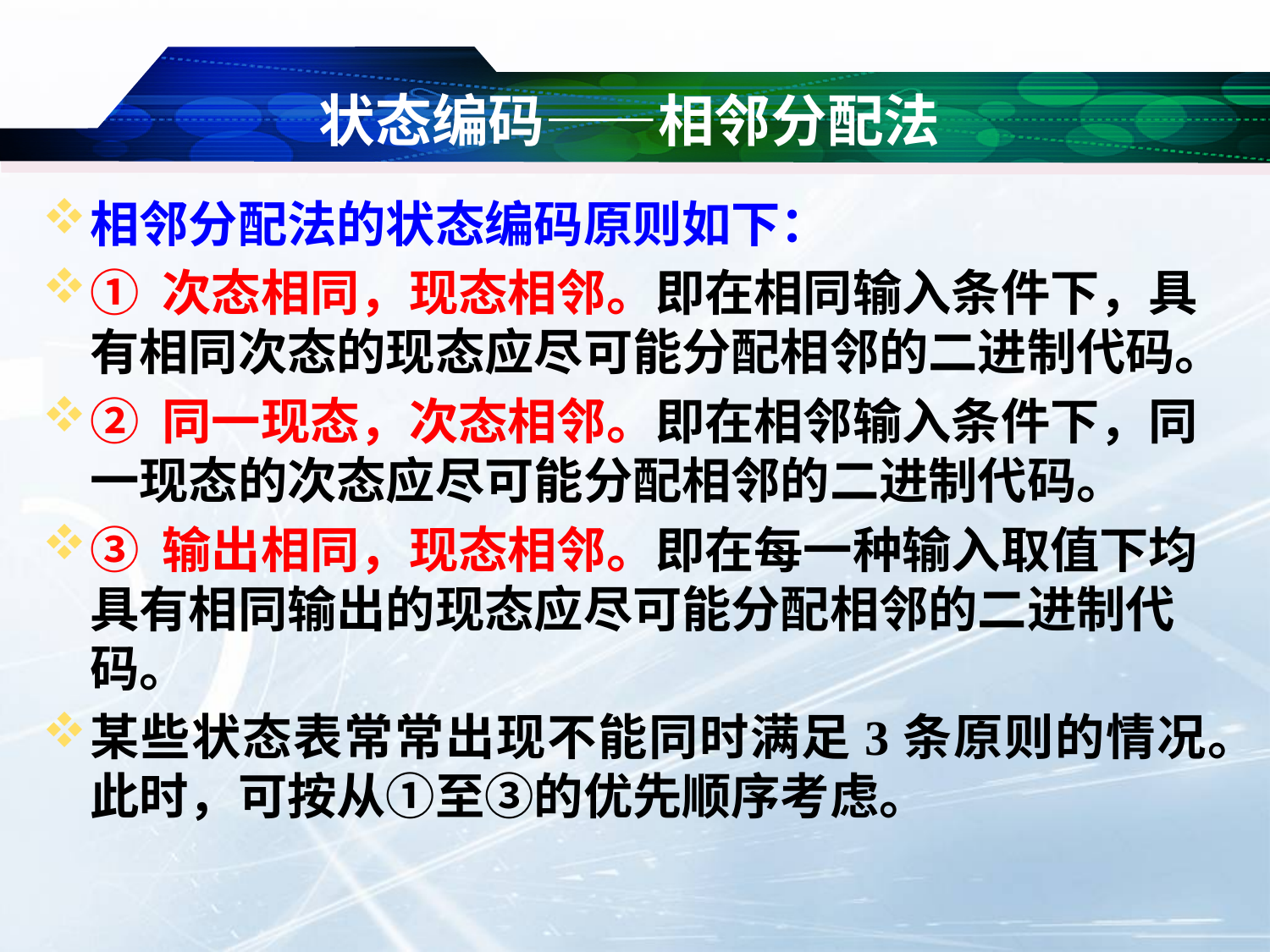

# 状态编码——相邻分配法
相邻分配法的状态编码原则如下：
① 次态相同，现态相邻。即在相同输入条件下，具有相同次态的现态应尽可能分配相邻的二进制代码。
② 同一现态，次态相邻。即在相邻输入条件下，同一现态的次态应尽可能分配相邻的二进制代码。
③ 输出相同，现态相邻。即在每一种输入取值下均具有相同输出的现态应尽可能分配相邻的二进制代码。
某些状态表常常出现不能同时满足3条原则的情况。此时，可按从①至③的优先顺序考虑。